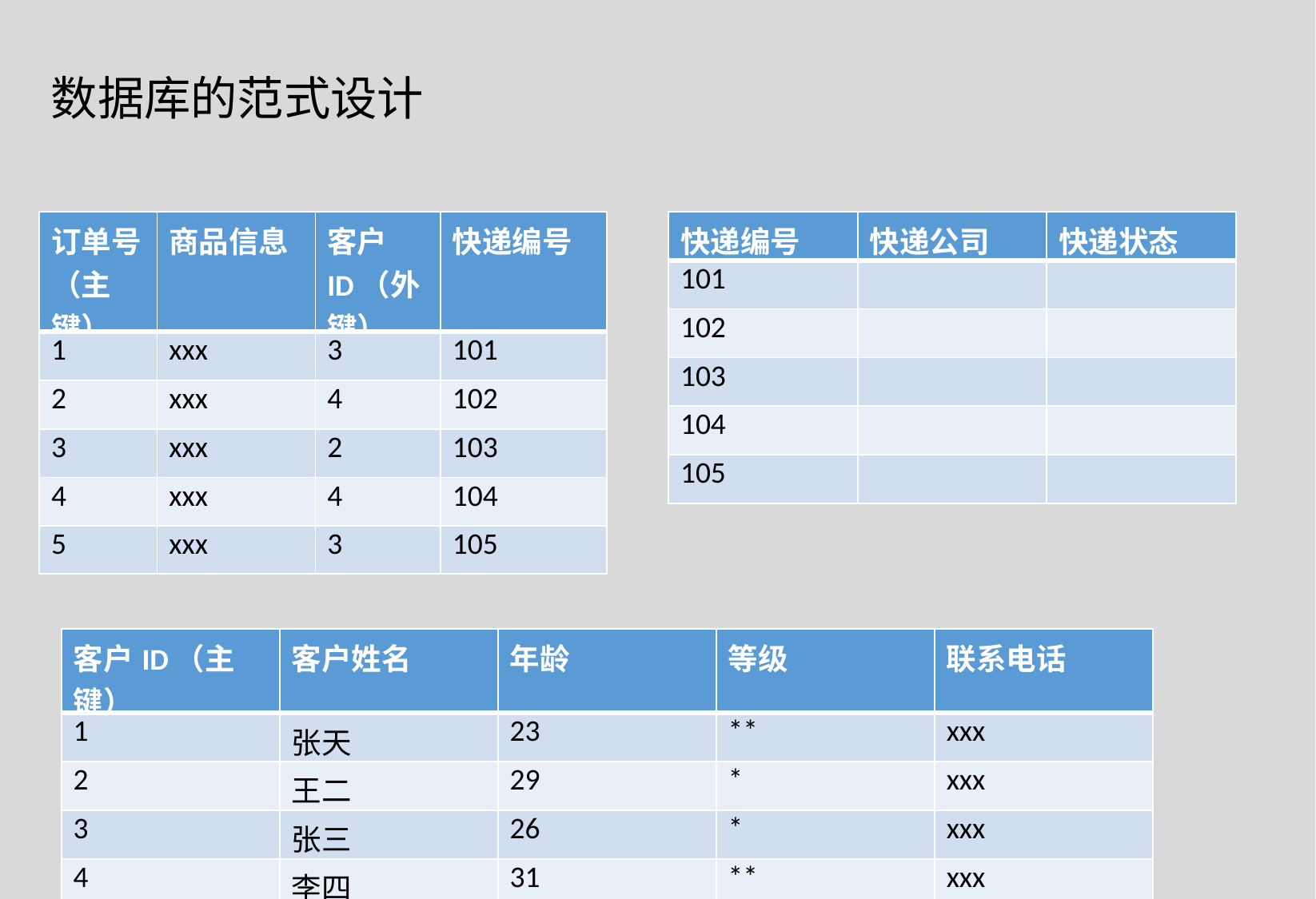

数据库的范式设计
| 订单号（主键） | 商品信息 | 客户ID（外键） | 快递编号 |
| --- | --- | --- | --- |
| 1 | xxx | 3 | 101 |
| 2 | xxx | 4 | 102 |
| 3 | xxx | 2 | 103 |
| 4 | xxx | 4 | 104 |
| 5 | xxx | 3 | 105 |
| 快递编号 | 快递公司 | 快递状态 |
| --- | --- | --- |
| 101 |  |  |
| 102 |  |  |
| 103 |  |  |
| 104 |  |  |
| 105 |  |  |
| 客户ID（主键） | 客户姓名 | 年龄 | 等级 | 联系电话 |
| --- | --- | --- | --- | --- |
| 1 | 张天 | 23 | \*\* | xxx |
| 2 | 王二 | 29 | \* | xxx |
| 3 | 张三 | 26 | \* | xxx |
| 4 | 李四 | 31 | \*\* | xxx |